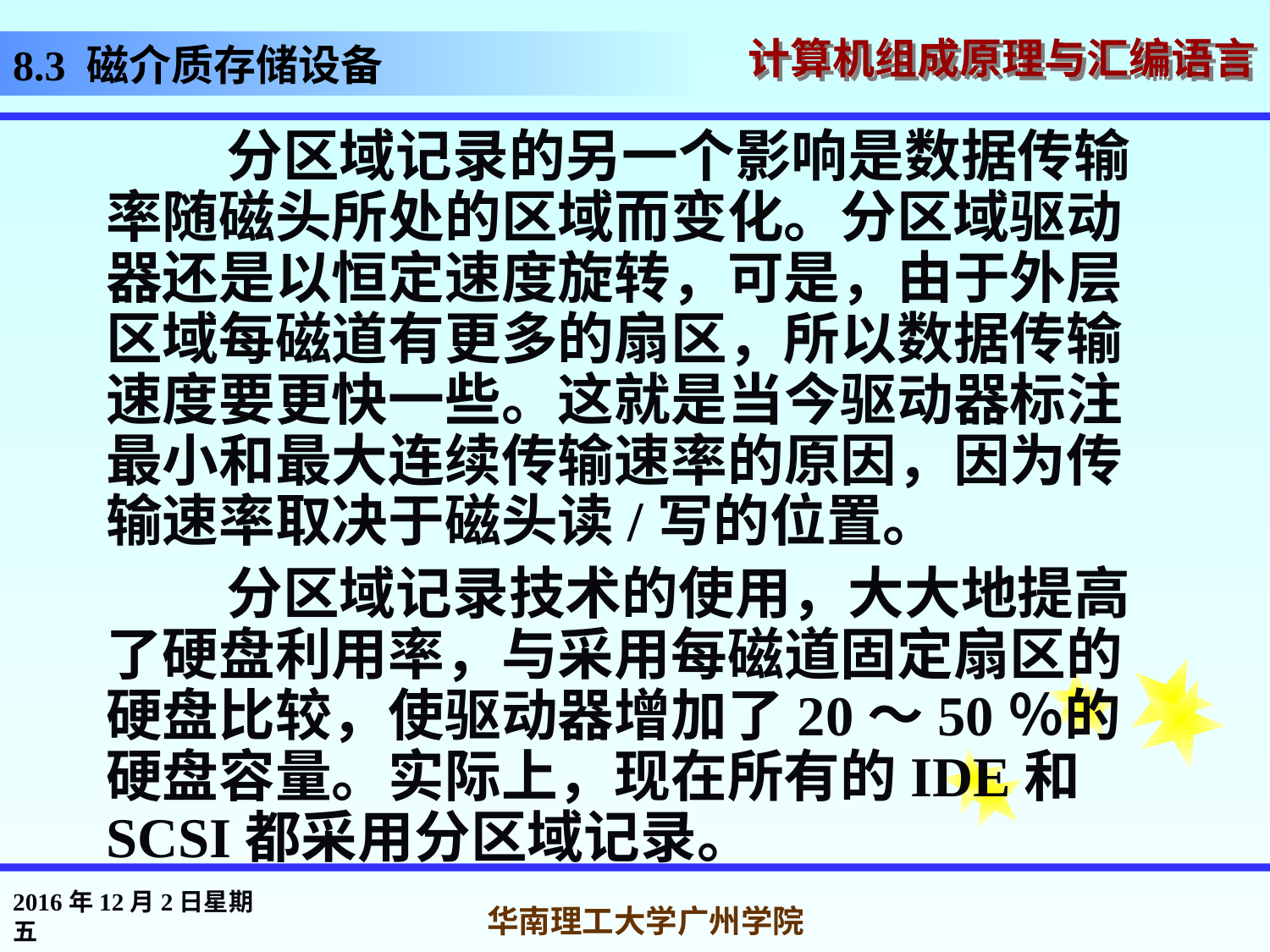

# 8.3 磁介质存储设备
            分区域记录的另一个影响是数据传输率随磁头所处的区域而变化。分区域驱动器还是以恒定速度旋转，可是，由于外层区域每磁道有更多的扇区，所以数据传输速度要更快一些。这就是当今驱动器标注最小和最大连续传输速率的原因，因为传输速率取决于磁头读/写的位置。
            分区域记录技术的使用，大大地提高了硬盘利用率，与采用每磁道固定扇区的硬盘比较，使驱动器增加了20～50％的硬盘容量。实际上，现在所有的IDE和SCSI都采用分区域记录。
2016年12月2日星期五
华南理工大学广州学院